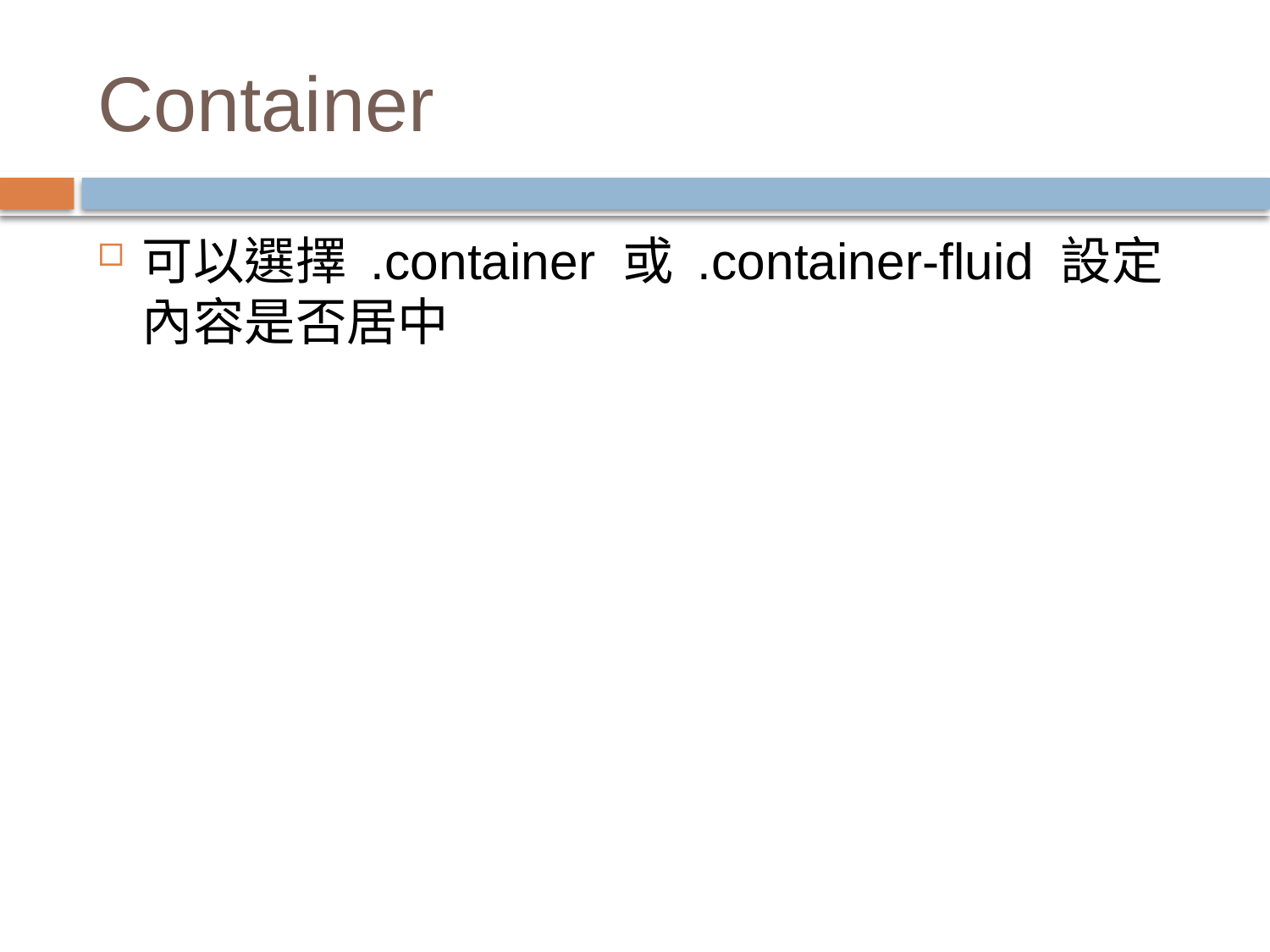

# Container
可以選擇 .container 或 .container-fluid 設定內容是否居中